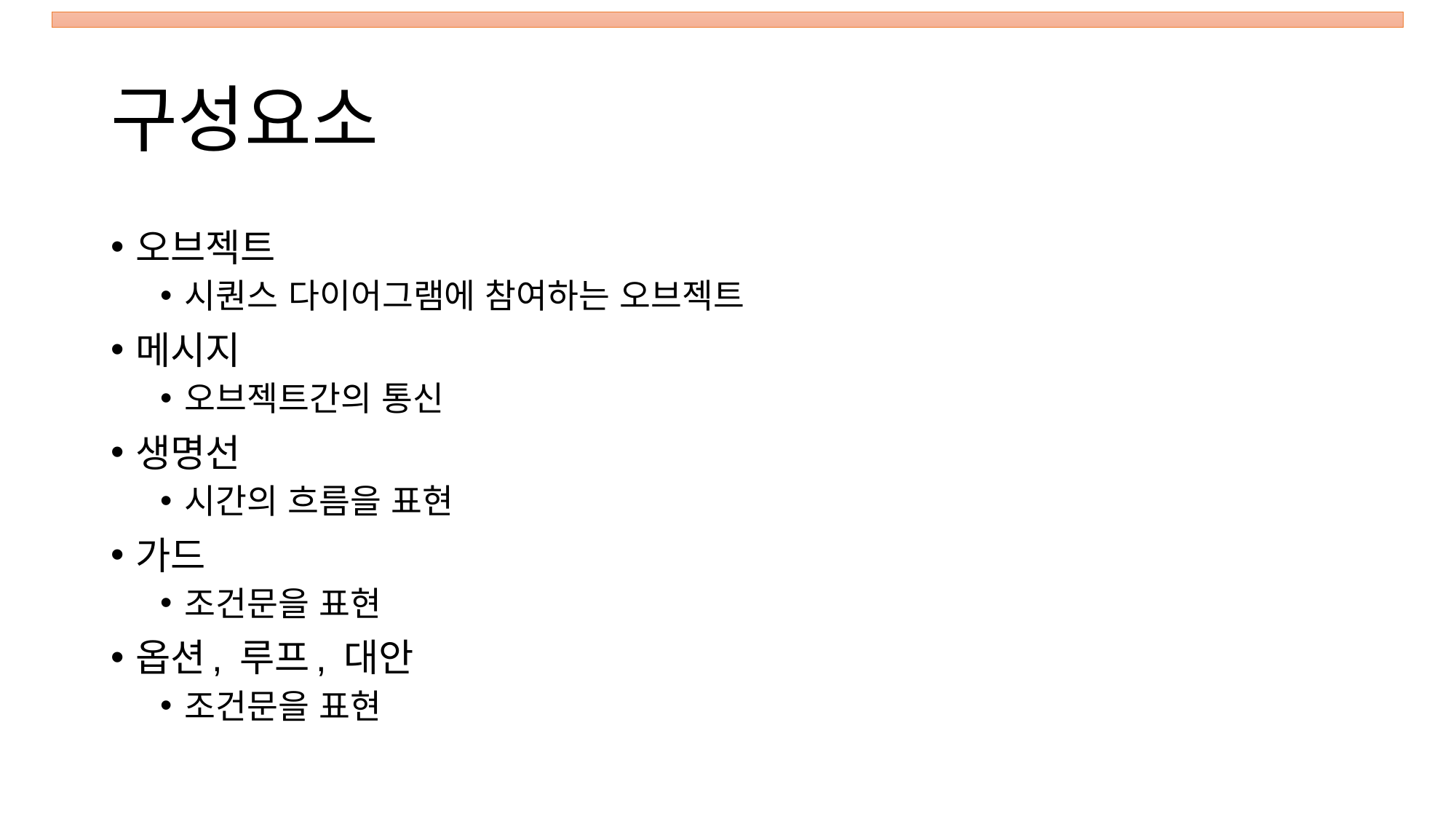

# 구성요소
오브젝트
시퀀스 다이어그램에 참여하는 오브젝트
메시지
오브젝트간의 통신
생명선
시간의 흐름을 표현
가드
조건문을 표현
옵션, 루프, 대안
조건문을 표현